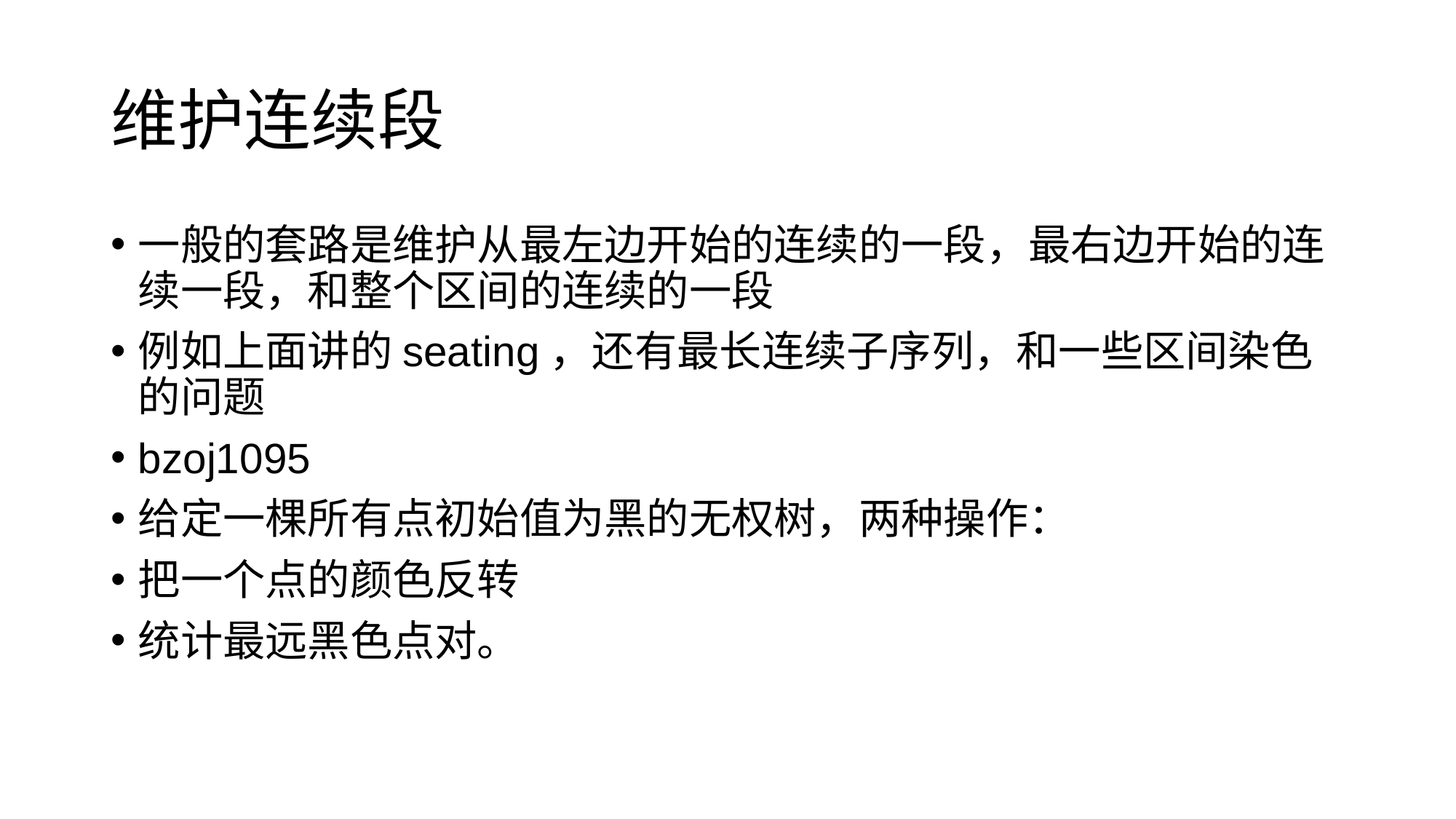

# 维护连续段
一般的套路是维护从最左边开始的连续的一段，最右边开始的连续一段，和整个区间的连续的一段
例如上面讲的seating，还有最长连续子序列，和一些区间染色的问题
bzoj1095
给定一棵所有点初始值为黑的无权树，两种操作：
把一个点的颜色反转
统计最远黑色点对。